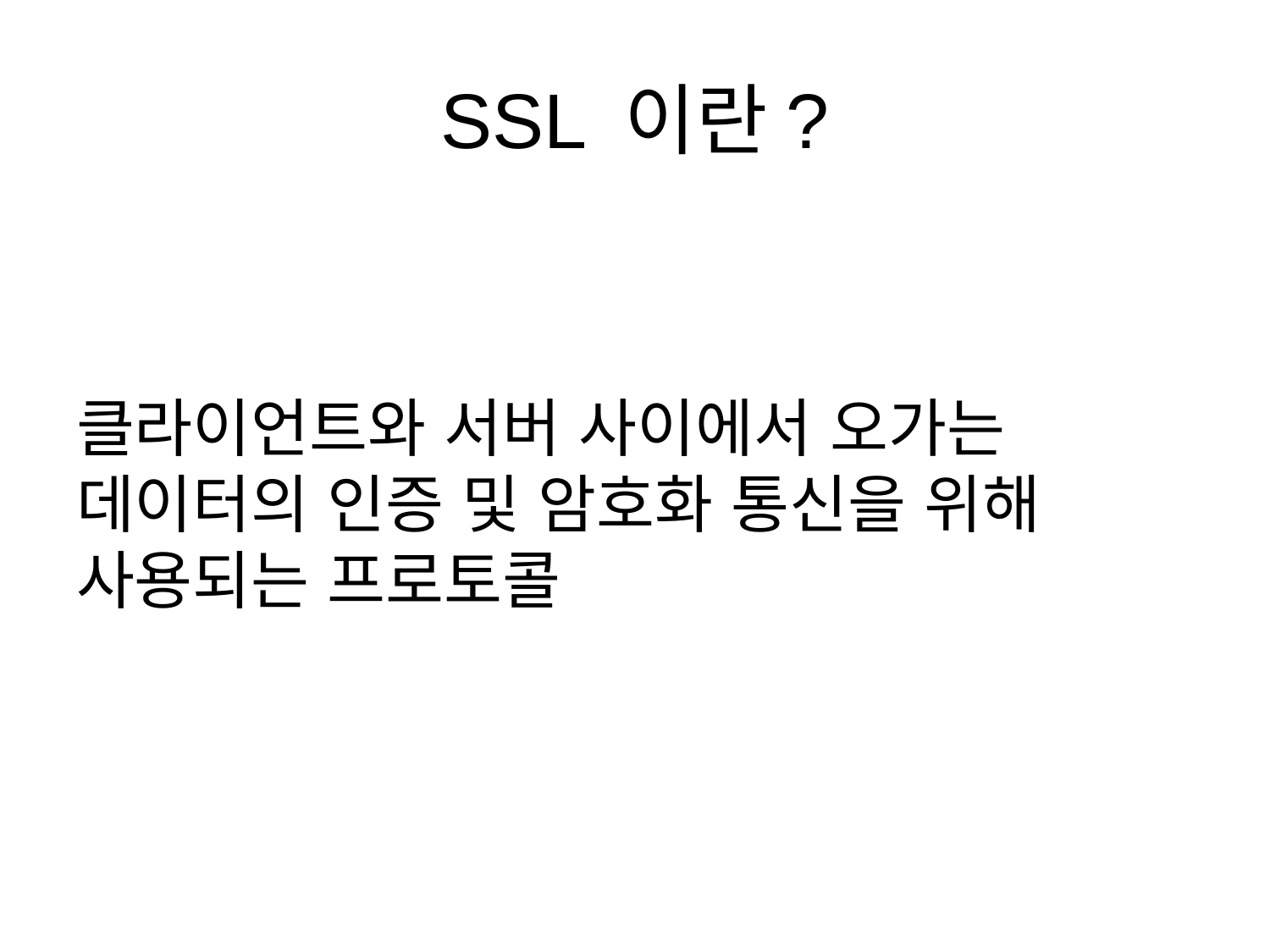

# SSL 이란?

클라이언트와 서버 사이에서 오가는 데이터의 인증 및 암호화 통신을 위해 사용되는 프로토콜